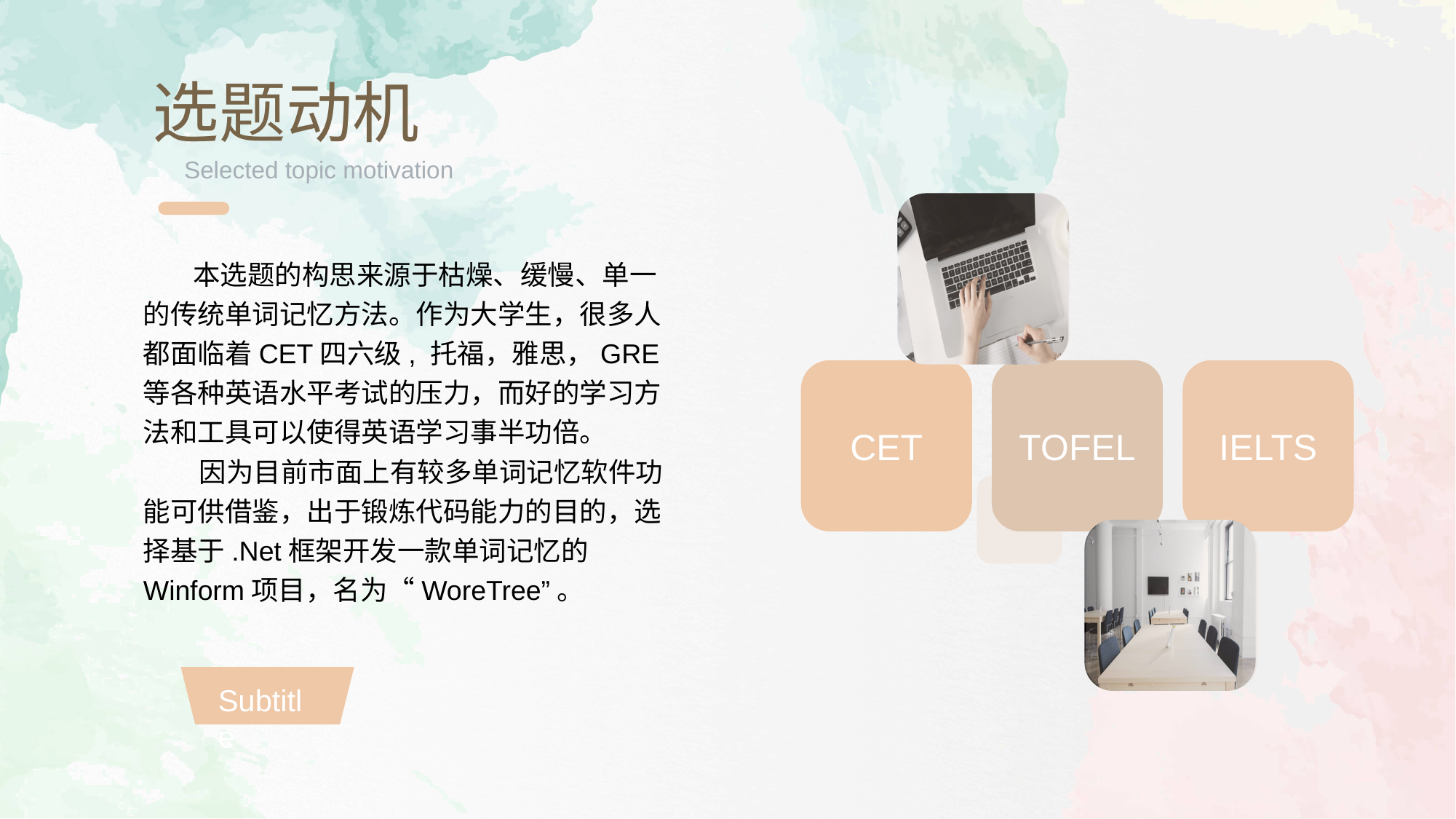

选题动机
Selected topic motivation

TOFEL
IELTS
CET

       本选题的构思来源于枯燥、缓慢、单一的传统单词记忆方法。作为大学生，很多人都面临着CET四六级, 托福，雅思，GRE等各种英语水平考试的压力，而好的学习方法和工具可以使得英语学习事半功倍。
        因为目前市面上有较多单词记忆软件功能可供借鉴，出于锻炼代码能力的目的，选择基于.Net框架开发一款单词记忆的Winform项目，名为“WoreTree”。

Subtitle